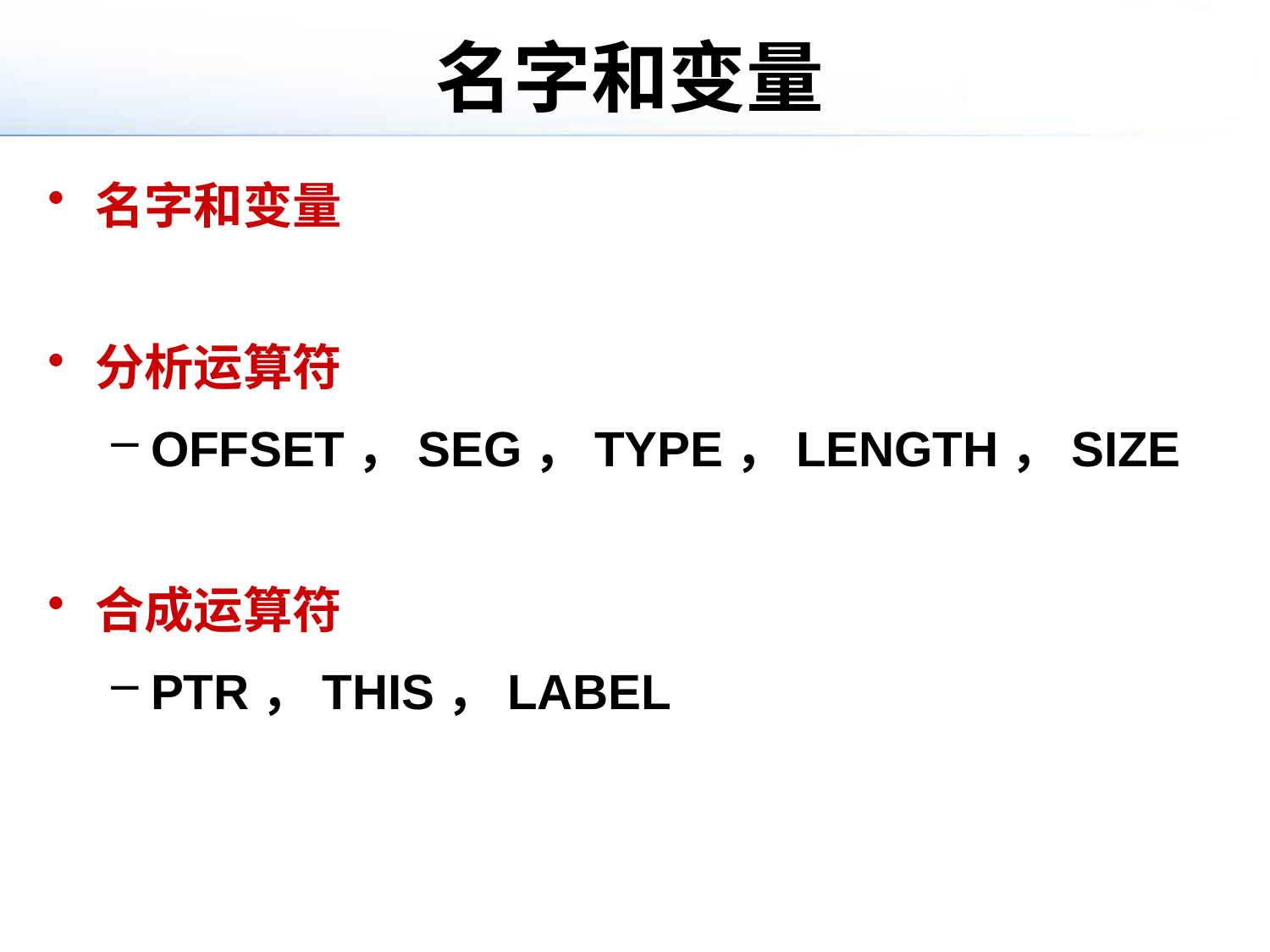

# 名字和变量
名字和变量

分析运算符
OFFSET，SEG，TYPE，LENGTH，SIZE

合成运算符
PTR，THIS，LABEL